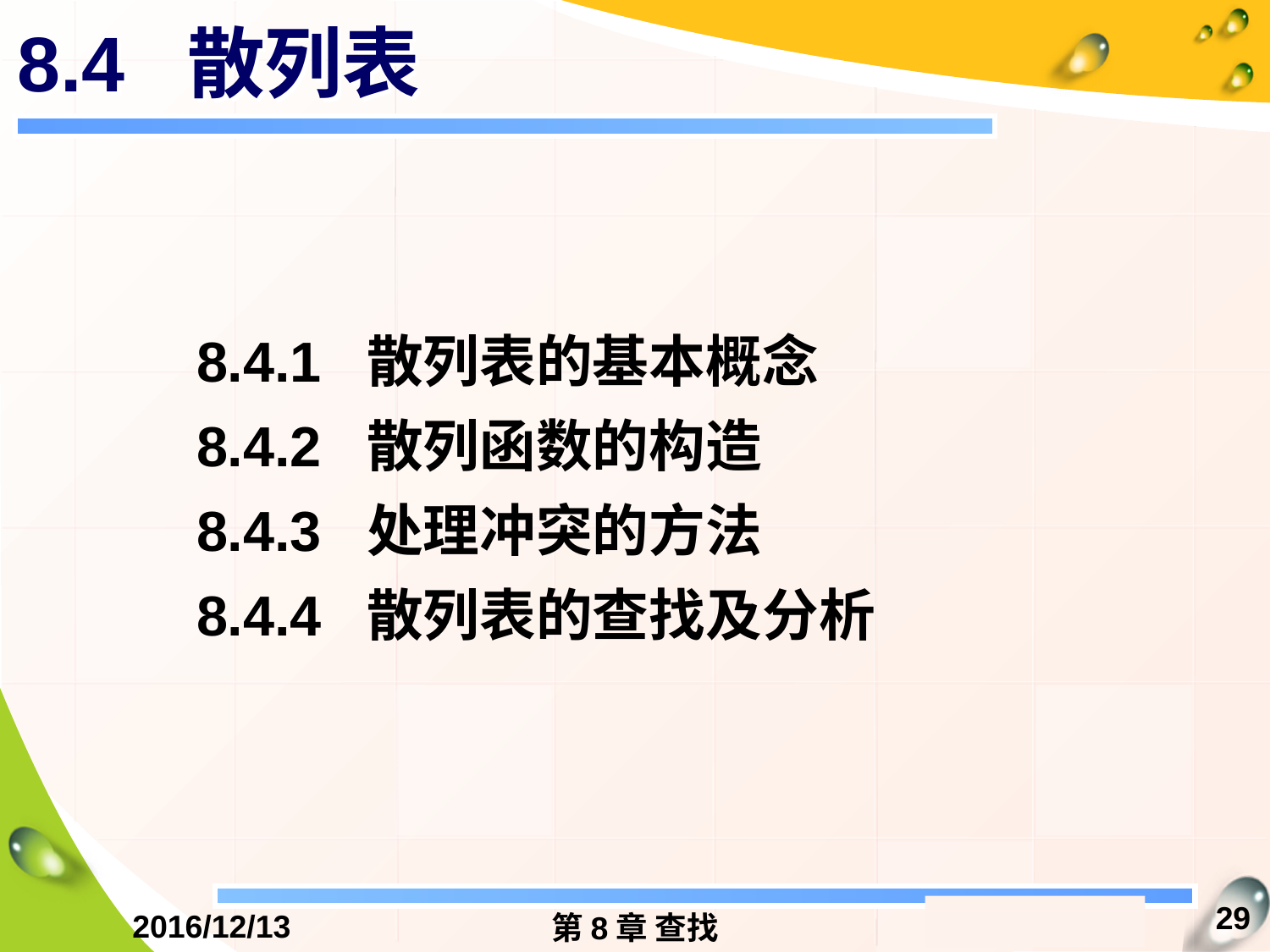

# 8.4  散列表
8.4.1  散列表的基本概念
8.4.2  散列函数的构造
8.4.3  处理冲突的方法
8.4.4  散列表的查找及分析
29
2016/12/13
第8章 查找